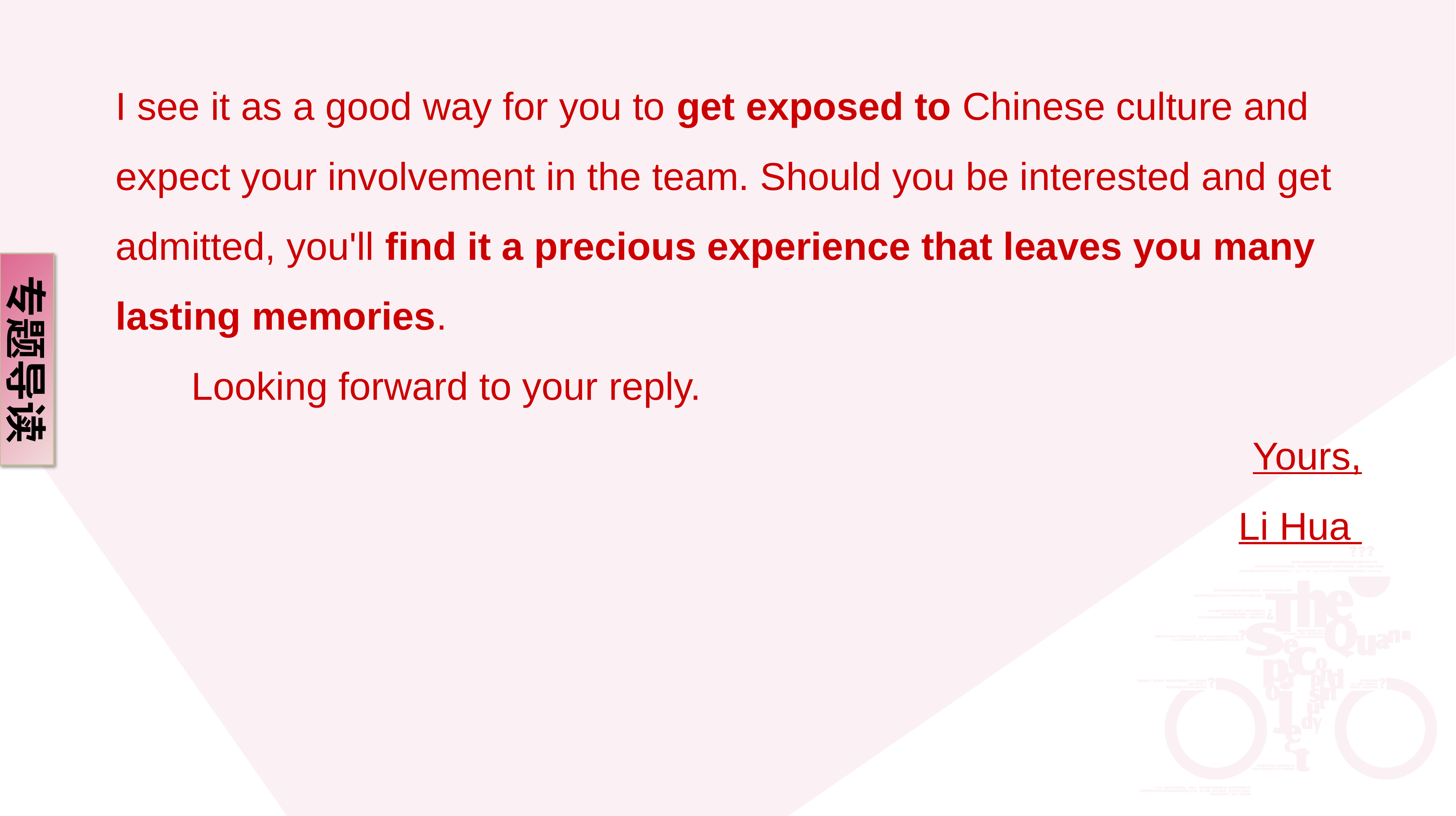

I see it as a good way for you to get exposed to Chinese culture and expect your involvement in the team. Should you be interested and get admitted, you'll find it a precious experience that leaves you many lasting memories.
       Looking forward to your reply.
Yours,
Li Hua
专题导读